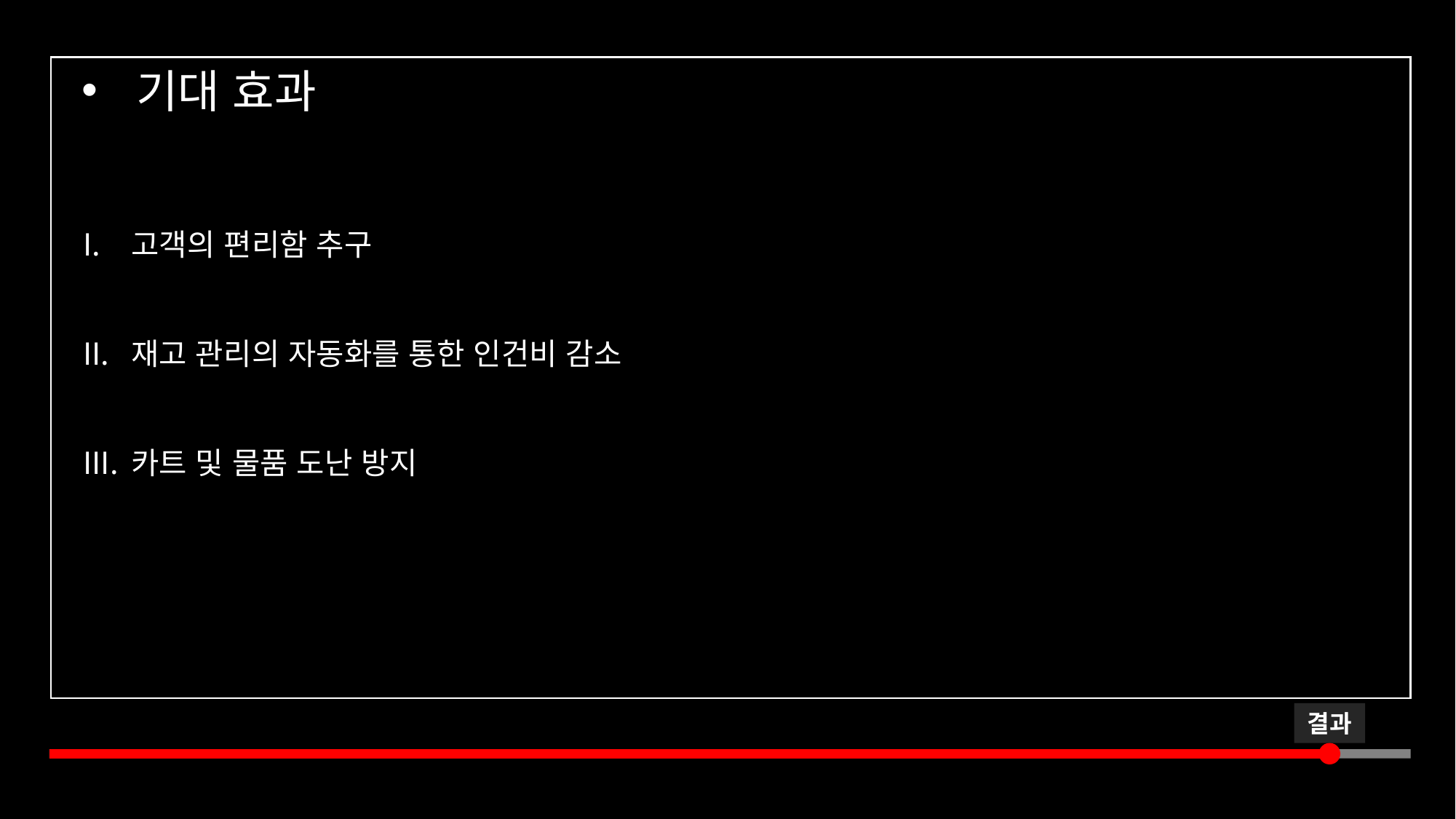

기대 효과
고객의 편리함 추구

재고 관리의 자동화를 통한 인건비 감소

카트 및 물품 도난 방지
결과